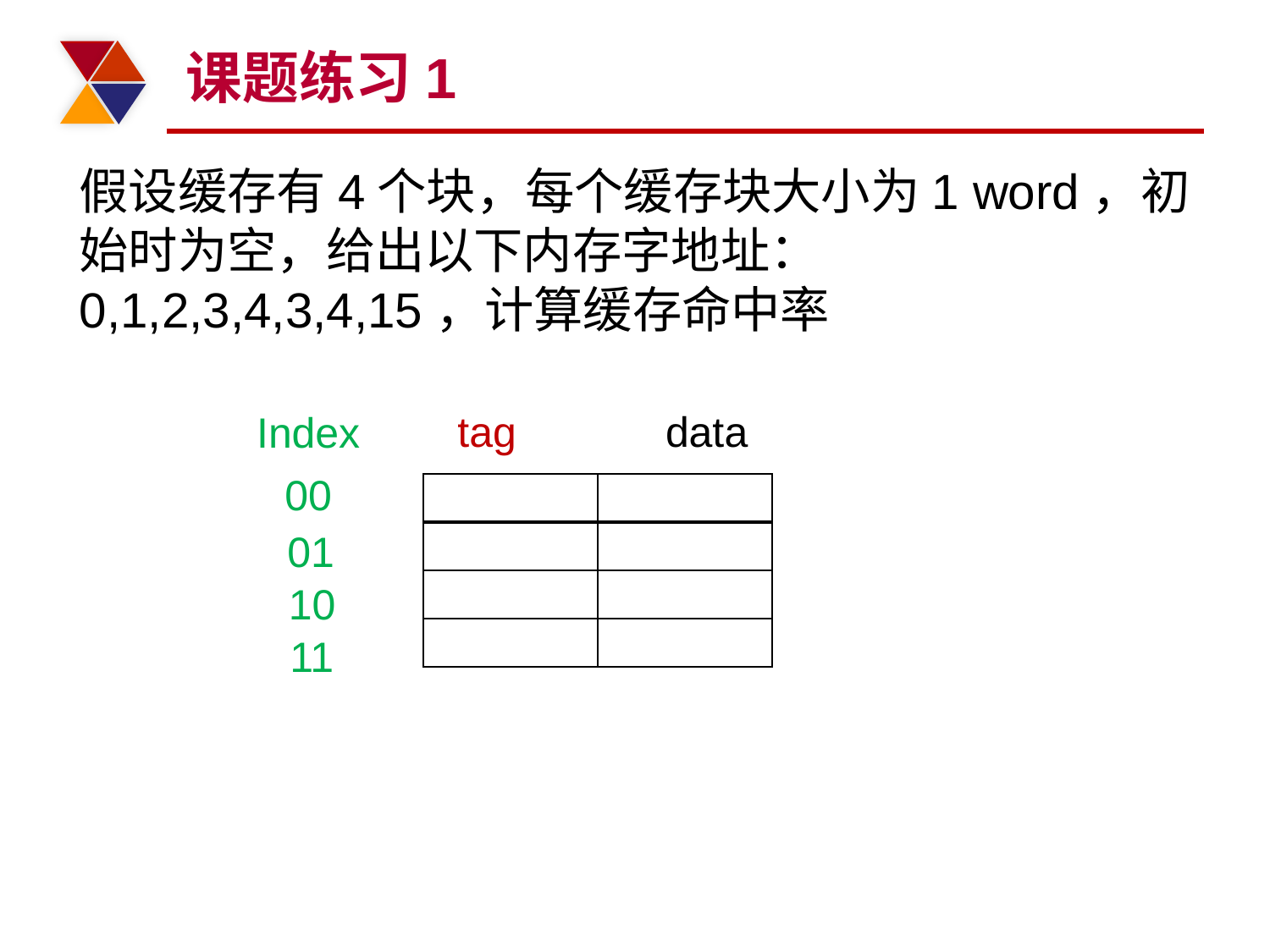

# 课题练习1
假设缓存有4个块，每个缓存块大小为1 word，初始时为空，给出以下内存字地址：0,1,2,3,4,3,4,15，计算缓存命中率
data
tag
Index
00
|  |  |
| --- | --- |
|  |  |
|  |  |
|  |  |
01
10
11